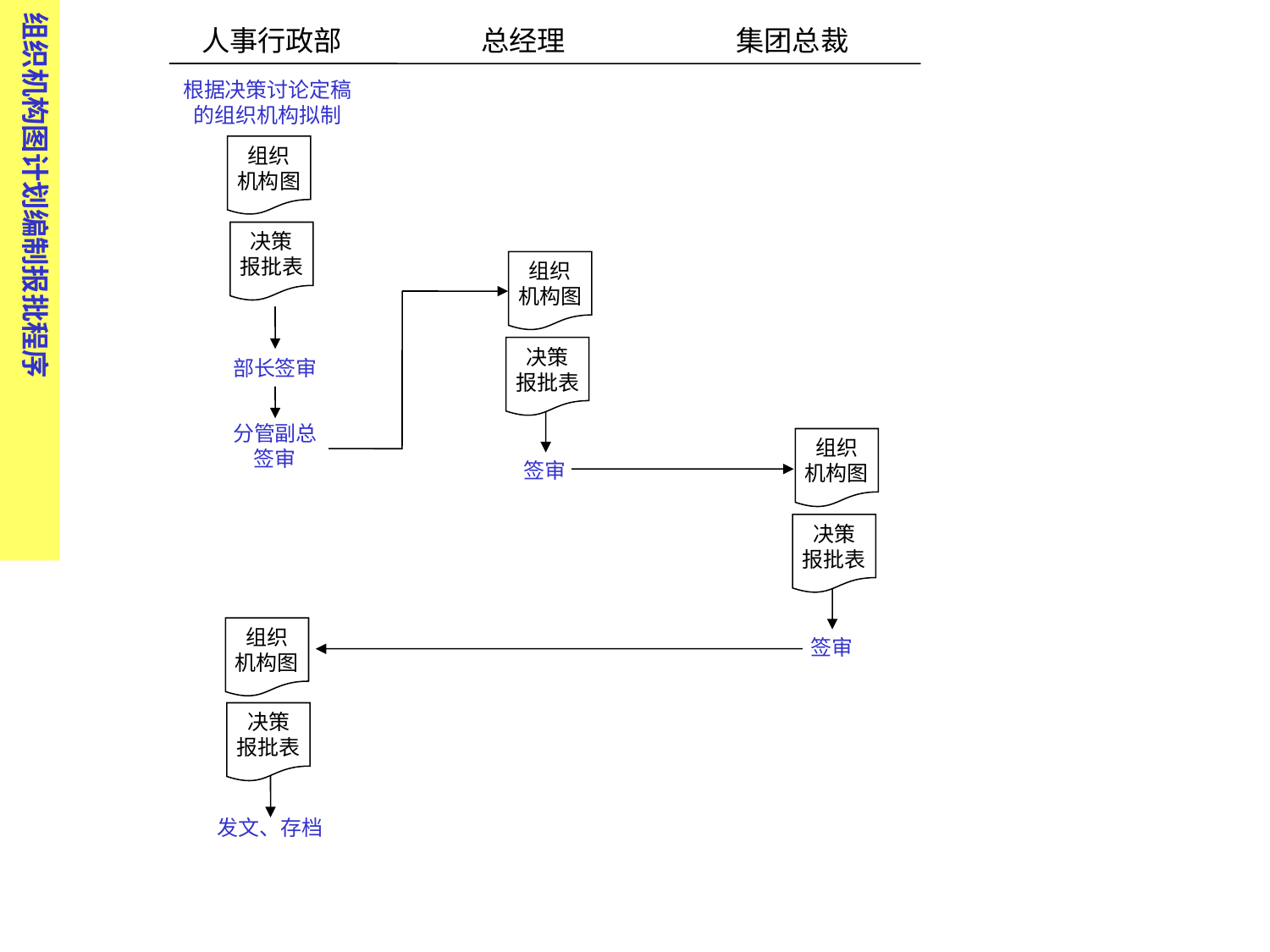

组织机构图计划编制报批程序
人事行政部                      总经理                           集团总裁

根据决策讨论定稿的组织机构拟制
组织
机构图
决策
报批表
组织
机构图

决策
报批表
部长签审

分管副总签审
组织
机构图

签审

决策
报批表

组织
机构图
签审

决策
报批表

发文、存档
2